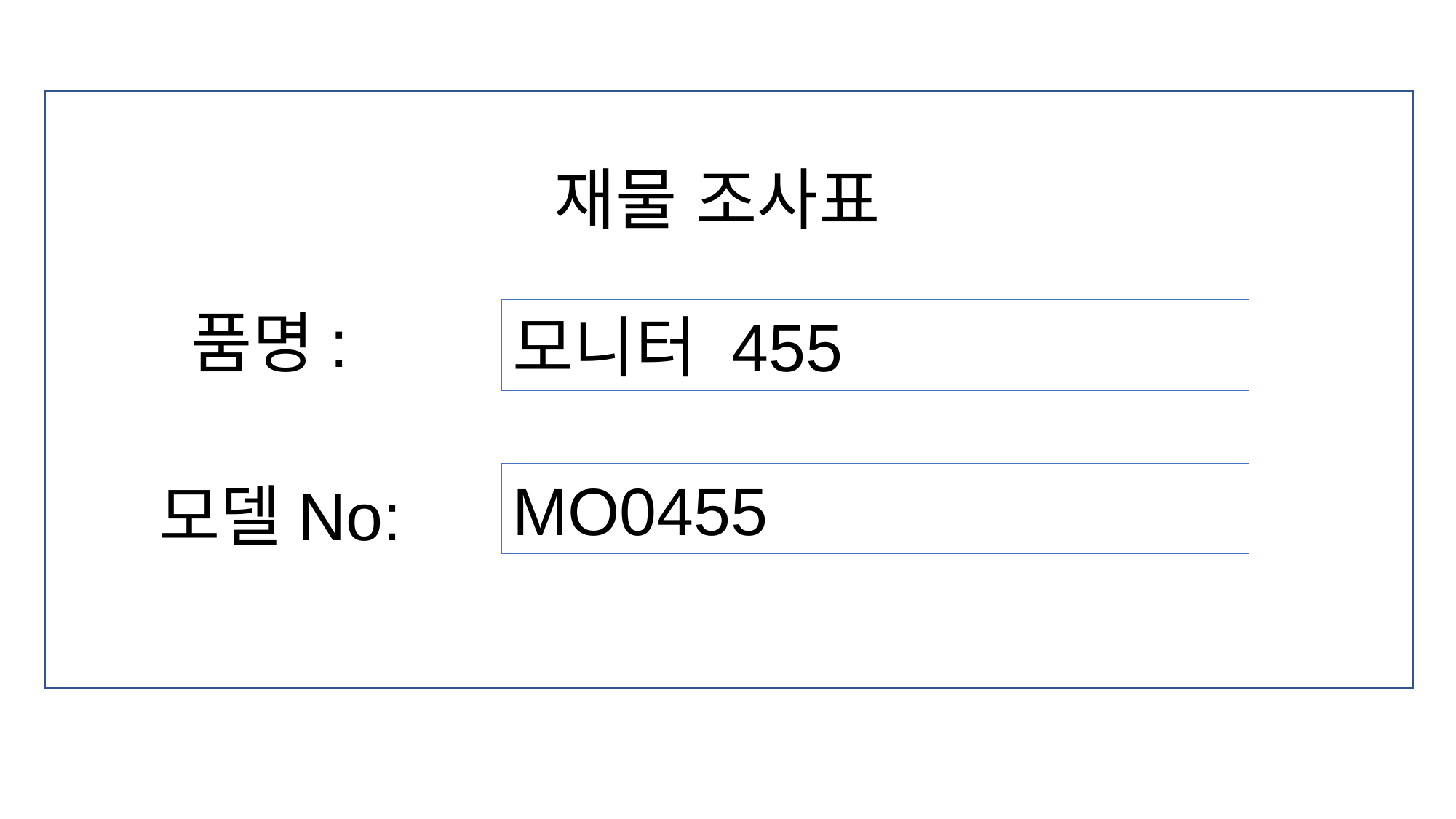

재물 조사표
품명:
모니터 455
MO0455
모델No: